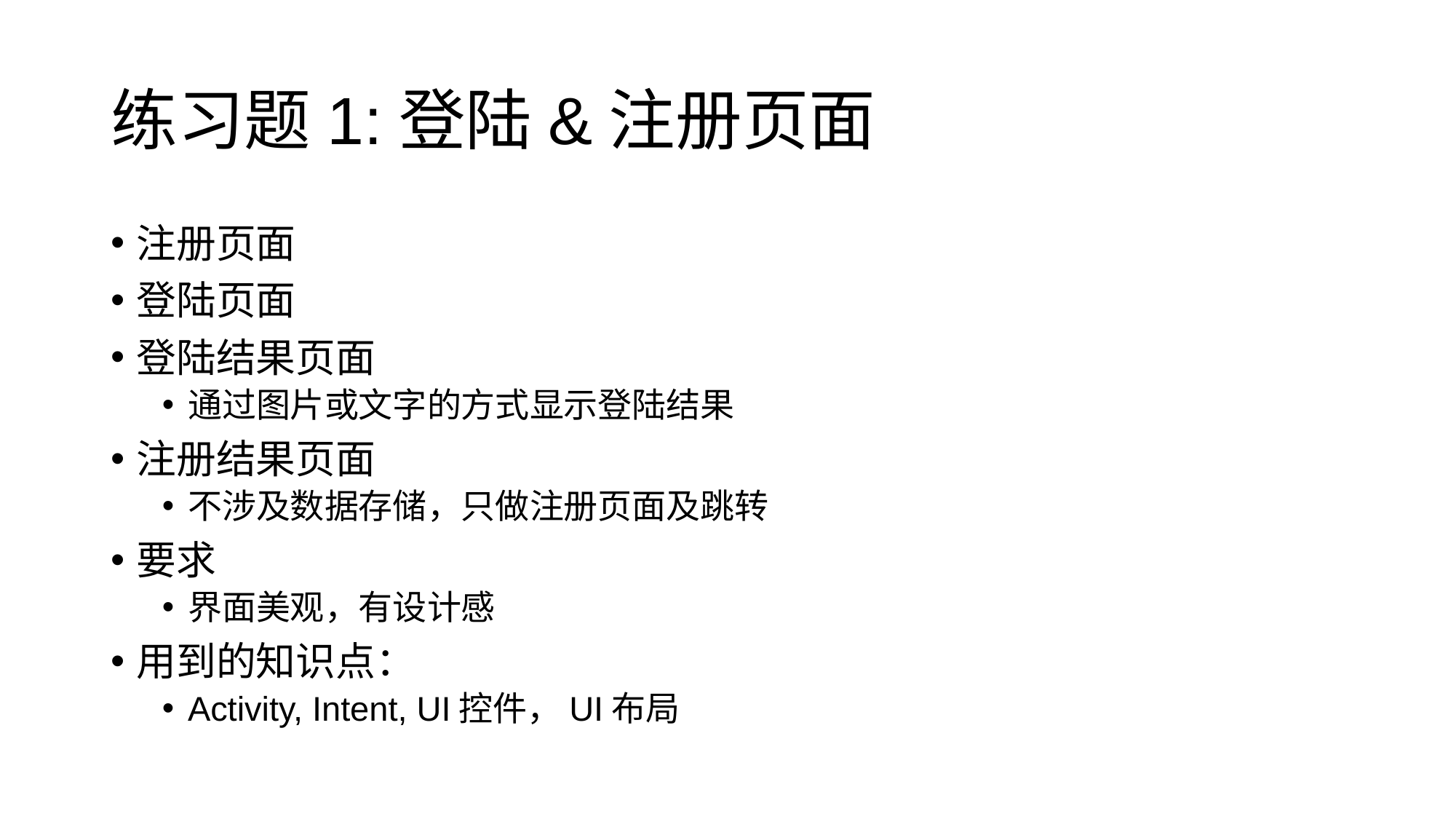

# 练习题1:登陆&注册页面
注册页面
登陆页面
登陆结果页面
通过图片或文字的方式显示登陆结果
注册结果页面
不涉及数据存储，只做注册页面及跳转
要求
界面美观，有设计感
用到的知识点：
Activity, Intent, UI控件，UI布局